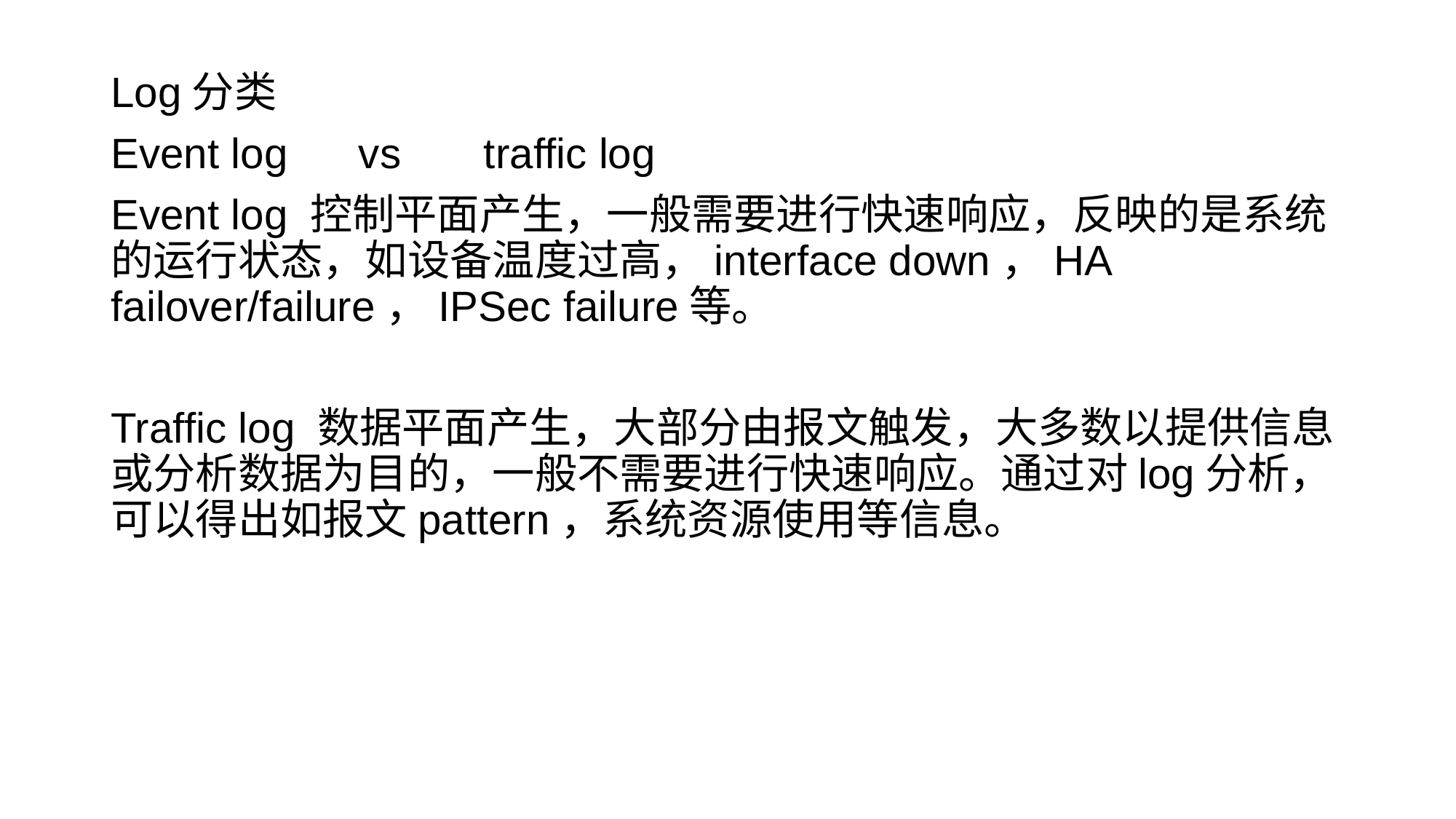

Log分类
Event log      vs       traffic log
Event log 控制平面产生，一般需要进行快速响应，反映的是系统的运行状态，如设备温度过高，interface down，HA failover/failure，IPSec failure等。

Traffic log 数据平面产生，大部分由报文触发，大多数以提供信息或分析数据为目的，一般不需要进行快速响应。通过对log分析，可以得出如报文pattern，系统资源使用等信息。